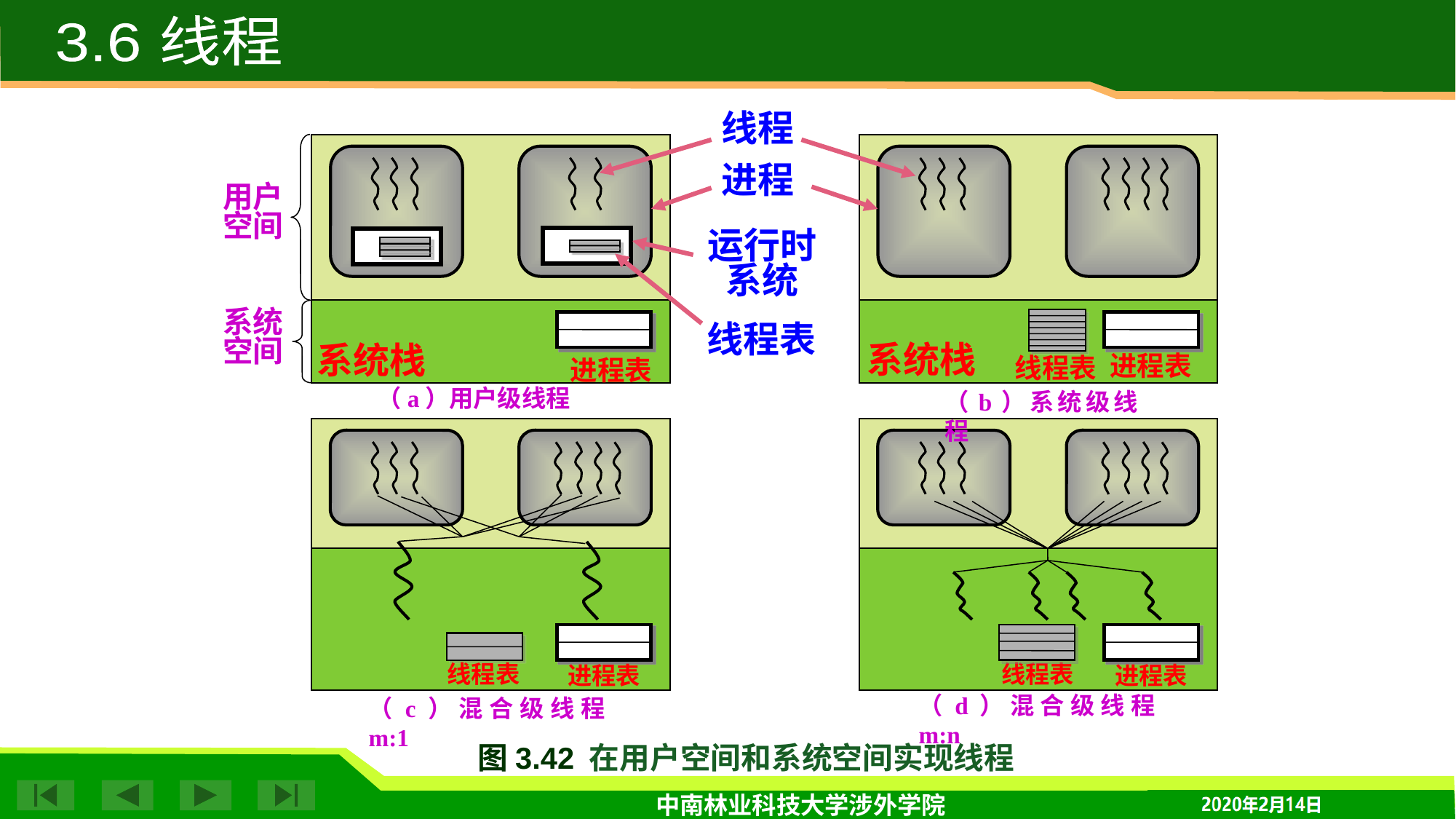

3.6 线程
线程

进程

用户
空间

运行时
系统

系统
空间

线程表

系统栈
系统栈
进程表
线程表
进程表
（a）用户级线程
（b）系统级线程

线程表
线程表
进程表
进程表
（d）混合级线程 m:n
（c）混合级线程 m:1
图3.42 在用户空间和系统空间实现线程